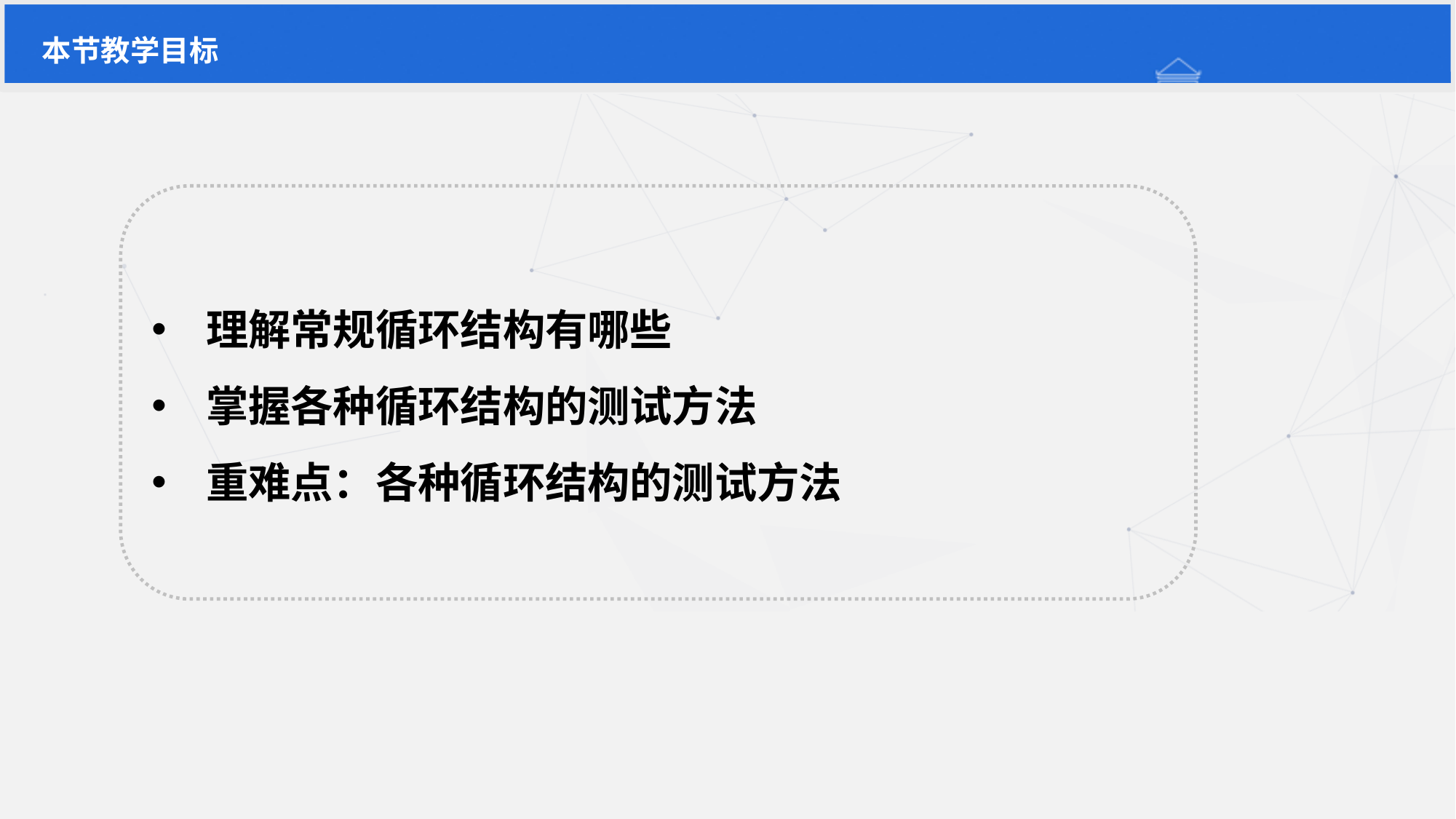

本节教学目标
理解常规循环结构有哪些
掌握各种循环结构的测试方法
重难点：各种循环结构的测试方法